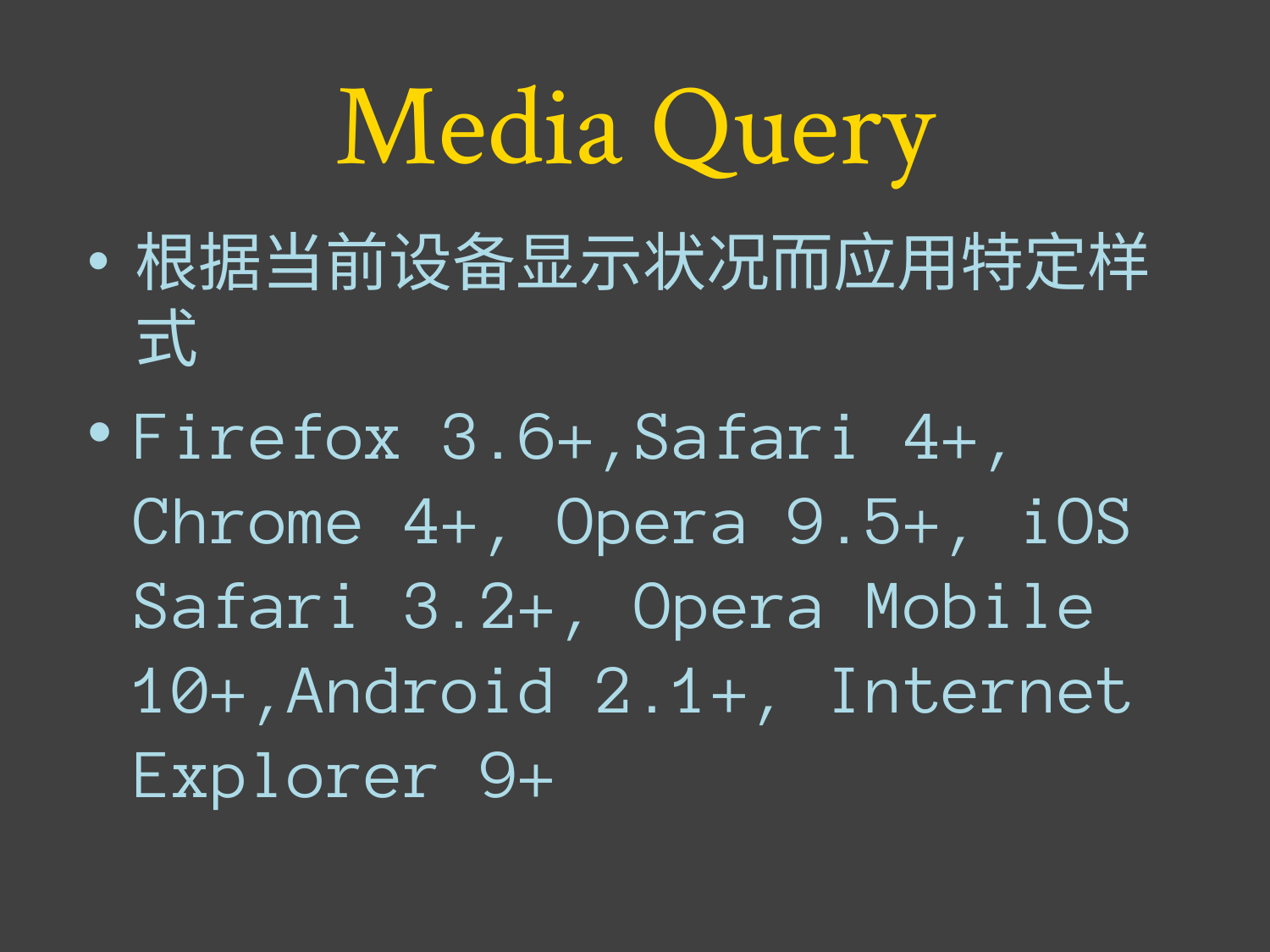

# Media Query
根据当前设备显示状况而应用特定样式
Firefox 3.6+,Safari 4+, Chrome 4+, Opera 9.5+, iOS Safari 3.2+, Opera Mobile 10+,Android 2.1+, Internet Explorer 9+